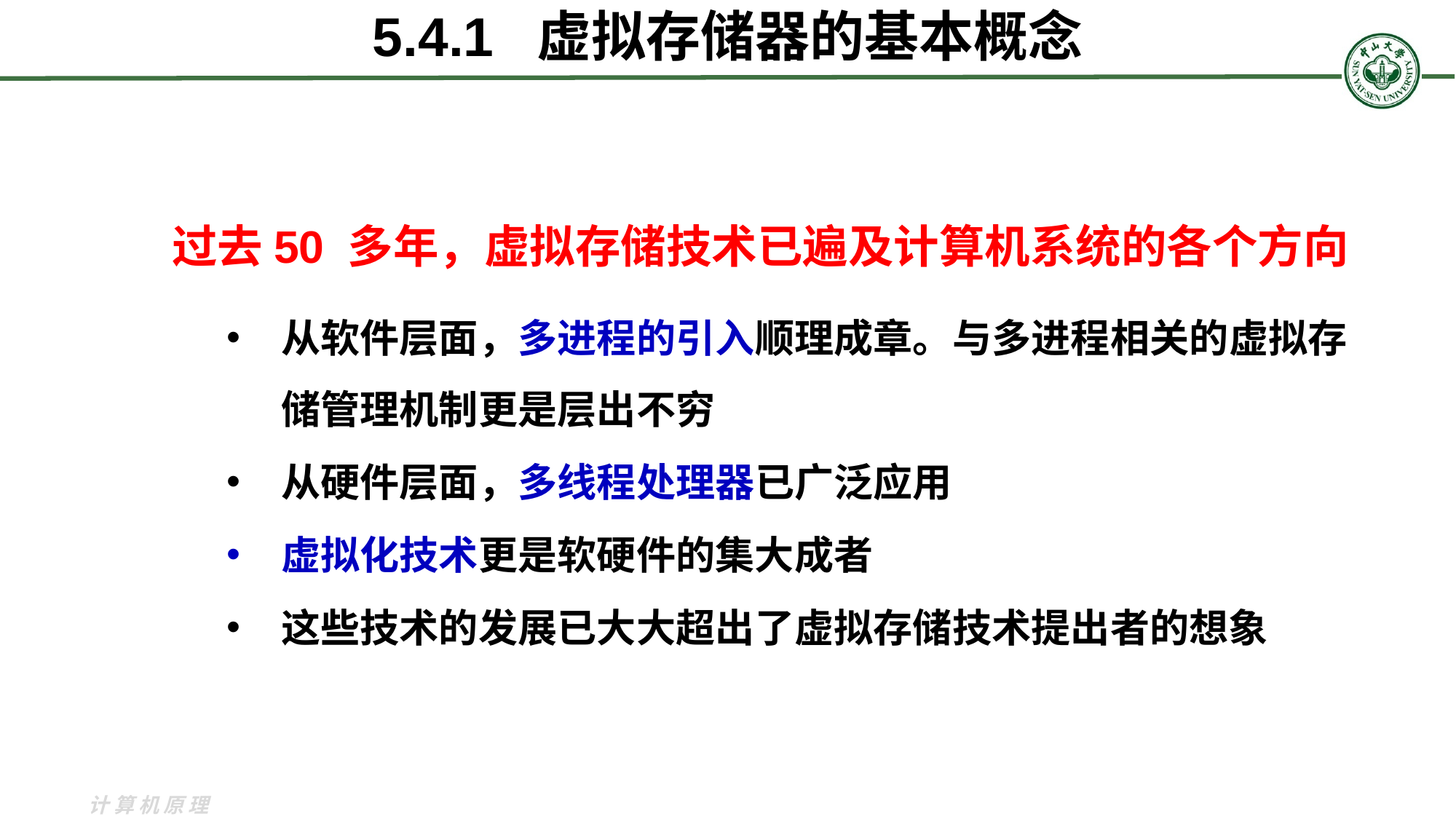

5.4.1  虚拟存储器的基本概念
过去50 多年，虚拟存储技术已遍及计算机系统的各个方向
从软件层面，多进程的引入顺理成章。与多进程相关的虚拟存储管理机制更是层出不穷
从硬件层面，多线程处理器已广泛应用
虚拟化技术更是软硬件的集大成者
这些技术的发展已大大超出了虚拟存储技术提出者的想象